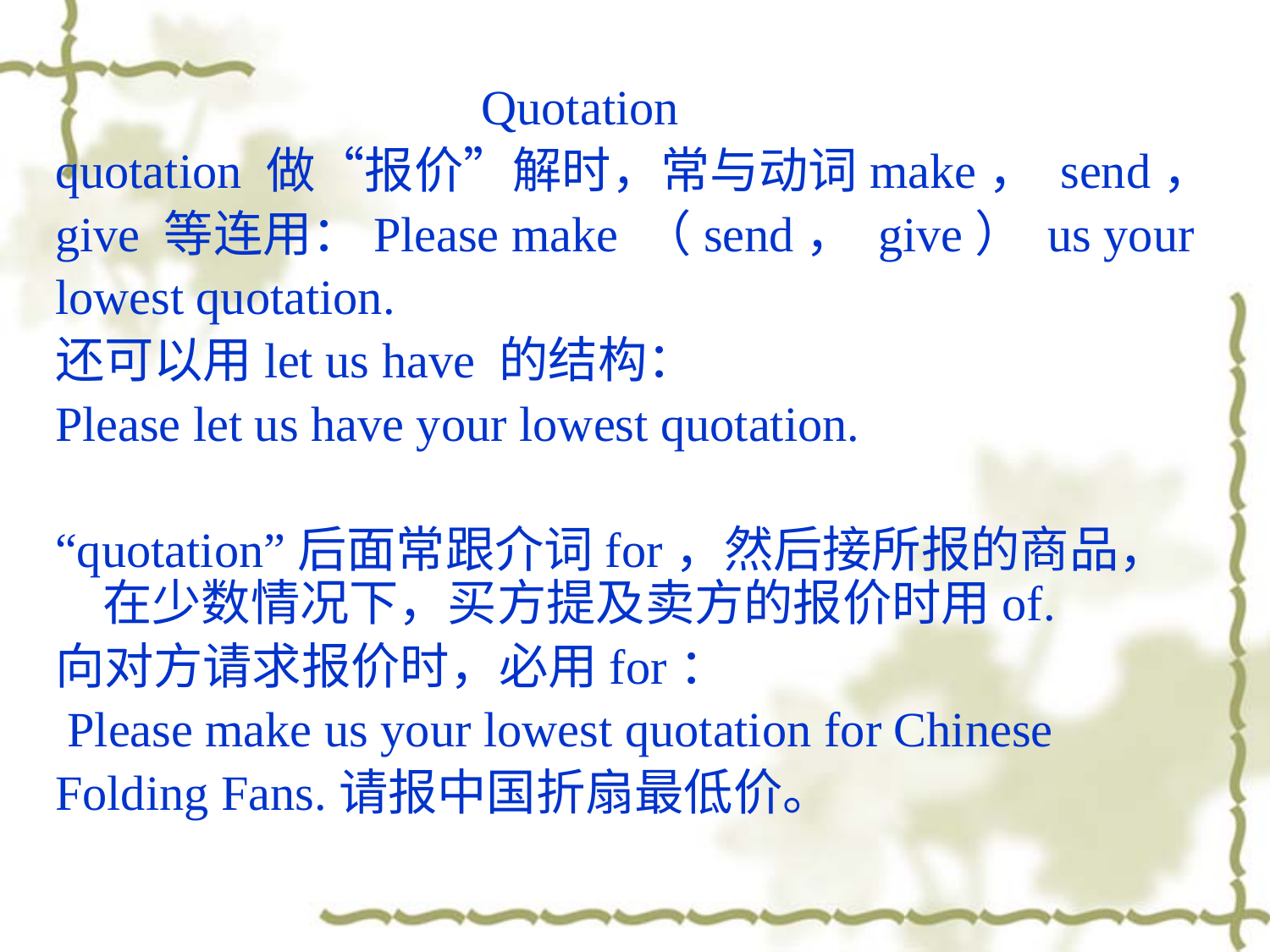

Quotation
quotation 做“报价”解时，常与动词make， send，
give 等连用：Please make （send， give） us your
lowest quotation.
还可以用let us have 的结构：
Please let us have your lowest quotation.

“quotation”后面常跟介词for，然后接所报的商品，在少数情况下，买方提及卖方的报价时用of.
向对方请求报价时，必用for：
 Please make us your lowest quotation for Chinese
Folding Fans.请报中国折扇最低价。